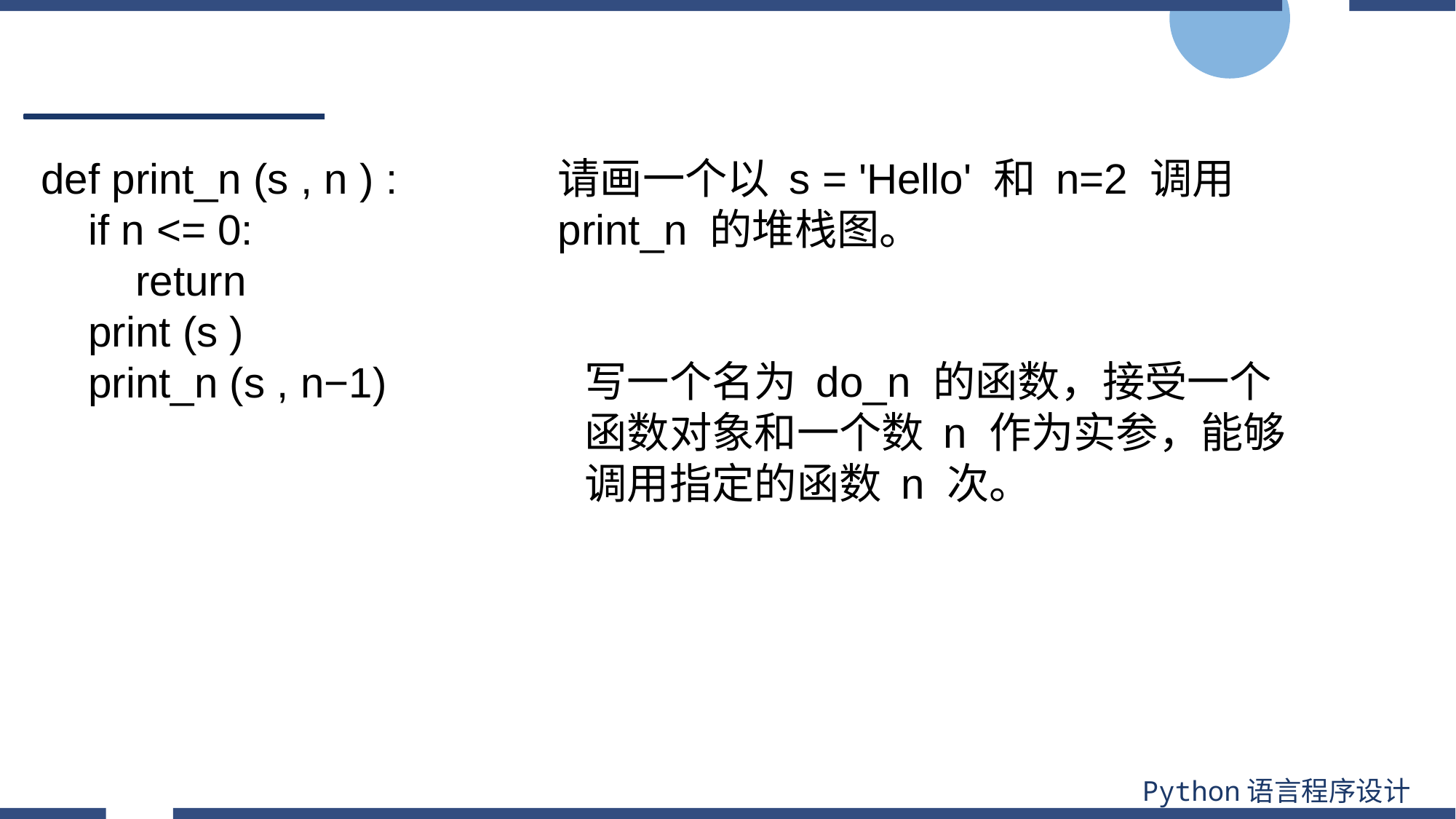

#
def print_n (s , n ) :
    if n <= 0:
        return
    print (s )
    print_n (s , n−1)
请画一个以 s = 'Hello' 和 n=2 调用 print_n 的堆栈图。
写一个名为 do_n 的函数，接受一个函数对象和一个数 n 作为实参，能够调用指定的函数 n 次。